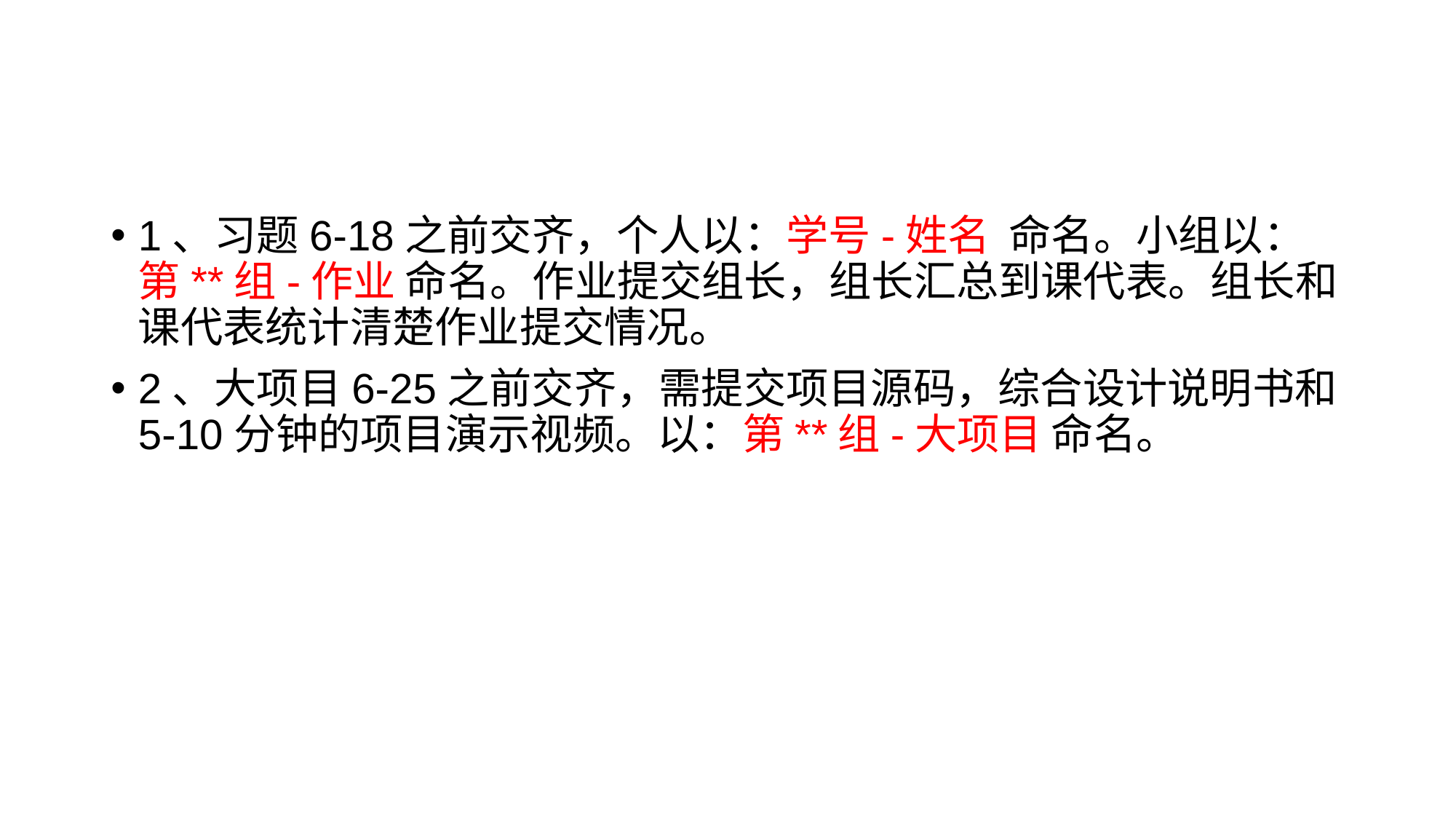

1、习题6-18之前交齐，个人以：学号-姓名  命名。小组以：第**组-作业 命名。作业提交组长，组长汇总到课代表。组长和课代表统计清楚作业提交情况。
2、大项目6-25之前交齐，需提交项目源码，综合设计说明书和5-10分钟的项目演示视频。以：第**组-大项目 命名。